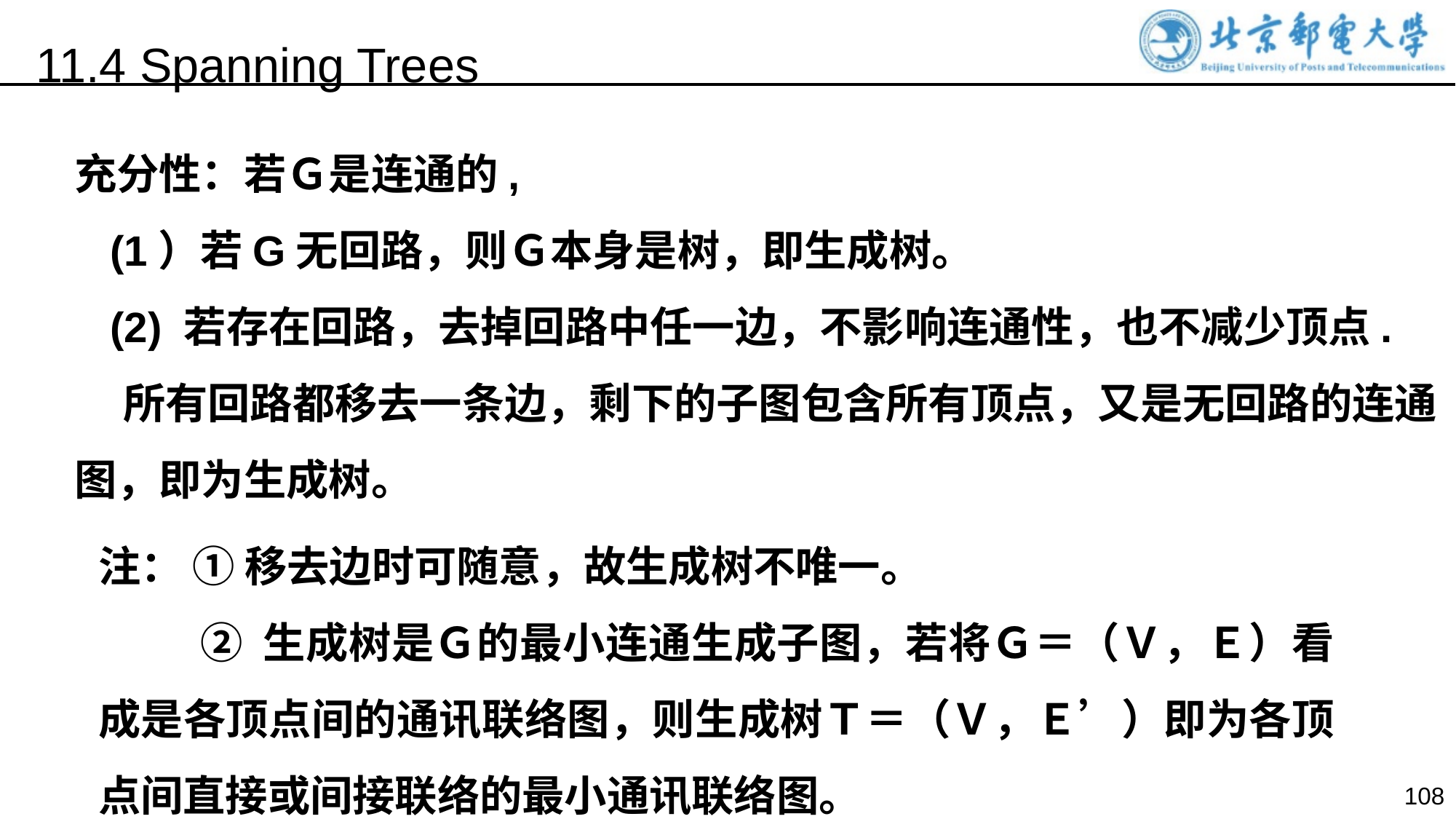

11.4 Spanning Trees
充分性：若Ｇ是连通的,
   (1）若G无回路，则Ｇ本身是树，即生成树。
   (2) 若存在回路，去掉回路中任一边，不影响连通性，也不减少顶点.
    所有回路都移去一条边，剩下的子图包含所有顶点，又是无回路的连通图，即为生成树。
注： ① 移去边时可随意，故生成树不唯一。
          ② 生成树是Ｇ的最小连通生成子图，若将Ｇ＝（Ｖ，Ｅ）看成是各顶点间的通讯联络图，则生成树Ｔ＝（Ｖ，Ｅ’）即为各顶点间直接或间接联络的最小通讯联络图。